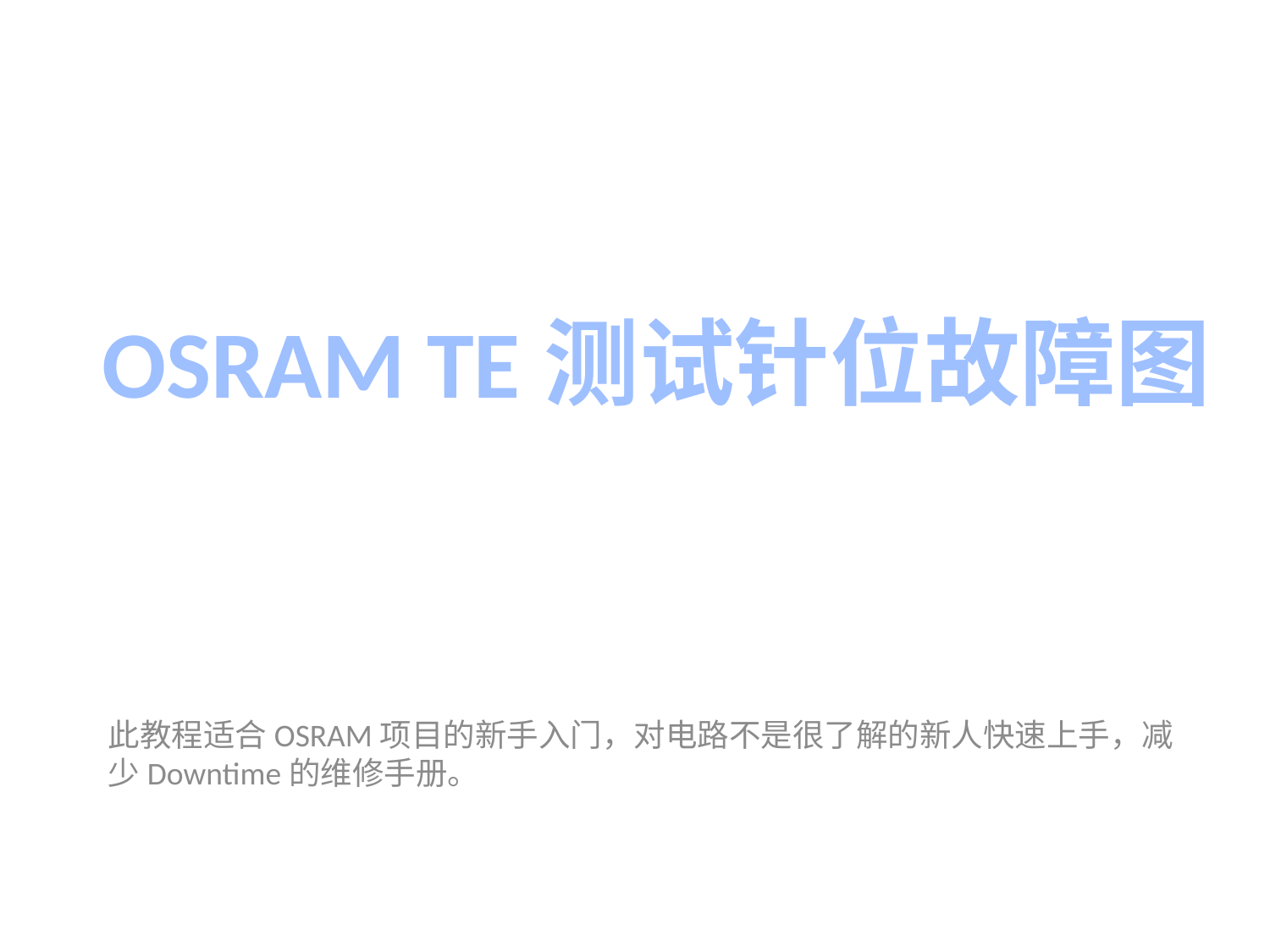

OSRAM TE测试针位故障图
此教程适合OSRAM项目的新手入门，对电路不是很了解的新人快速上手，减少Downtime的维修手册。